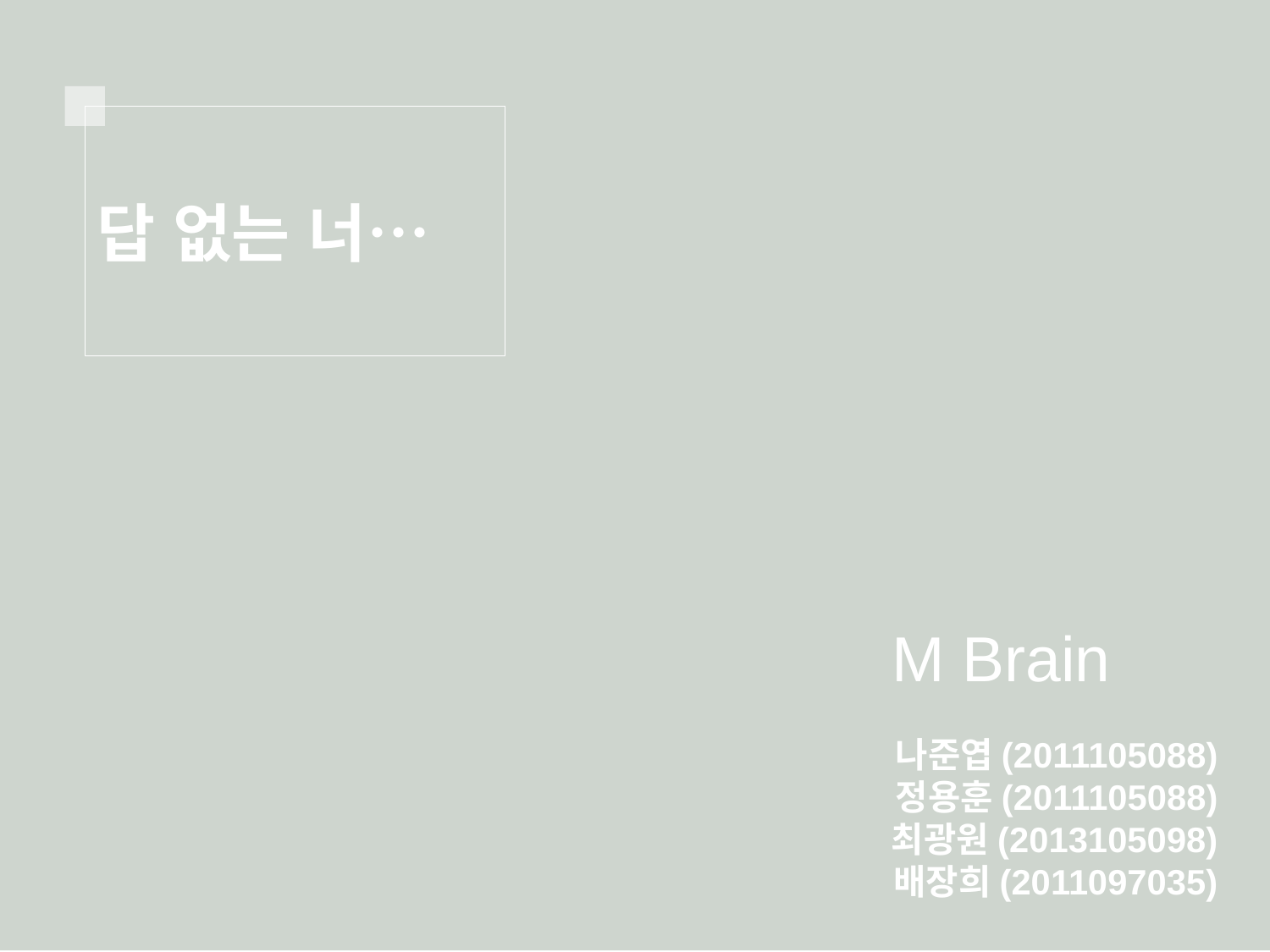

M Brain	112

나준엽(2011105088)23
정용훈(2011105088)23
최광원(2013105098)23
배장희(2011097035)23

답 없는 너…